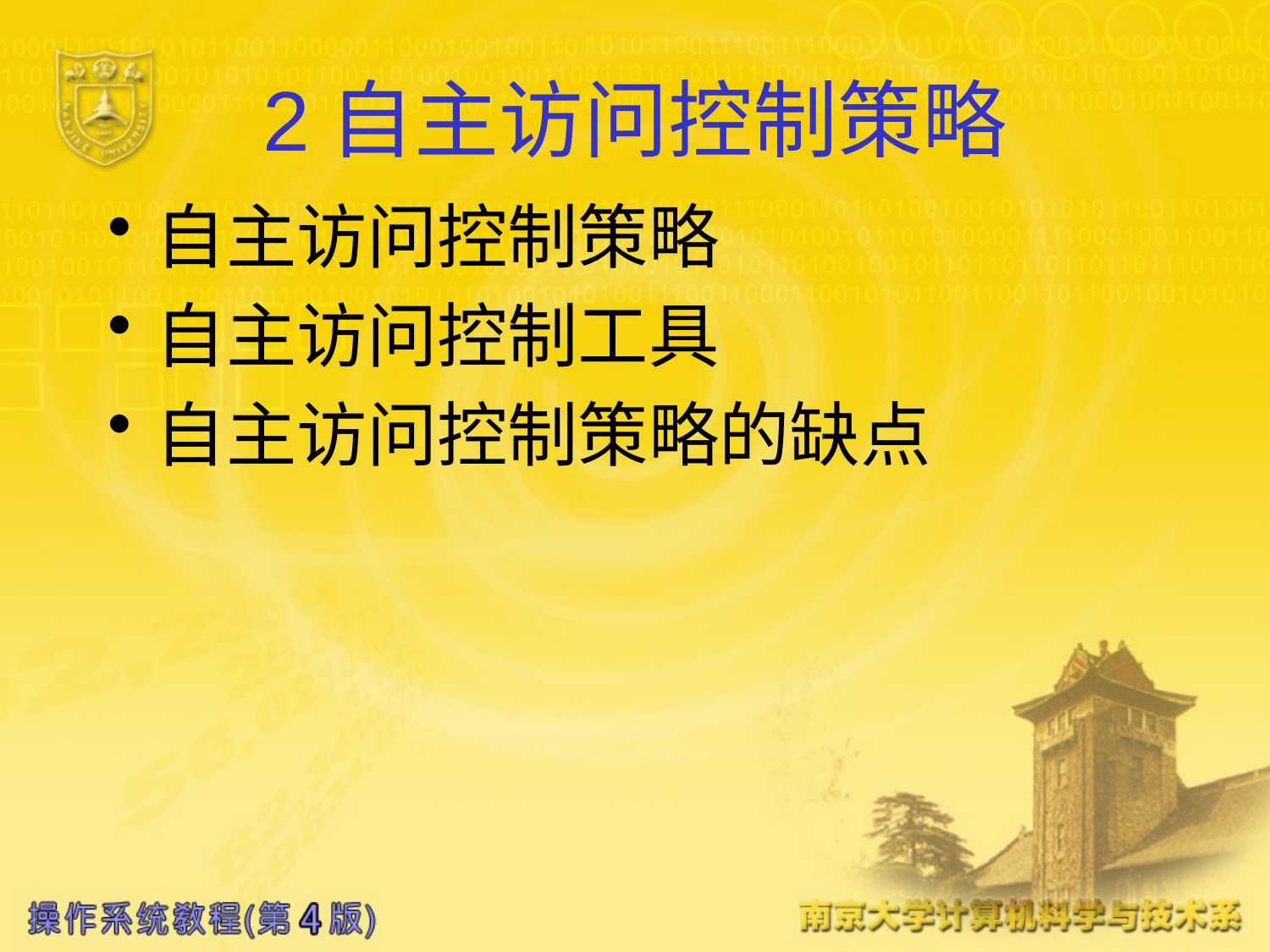

# 2自主访问控制策略
自主访问控制策略
自主访问控制工具
自主访问控制策略的缺点